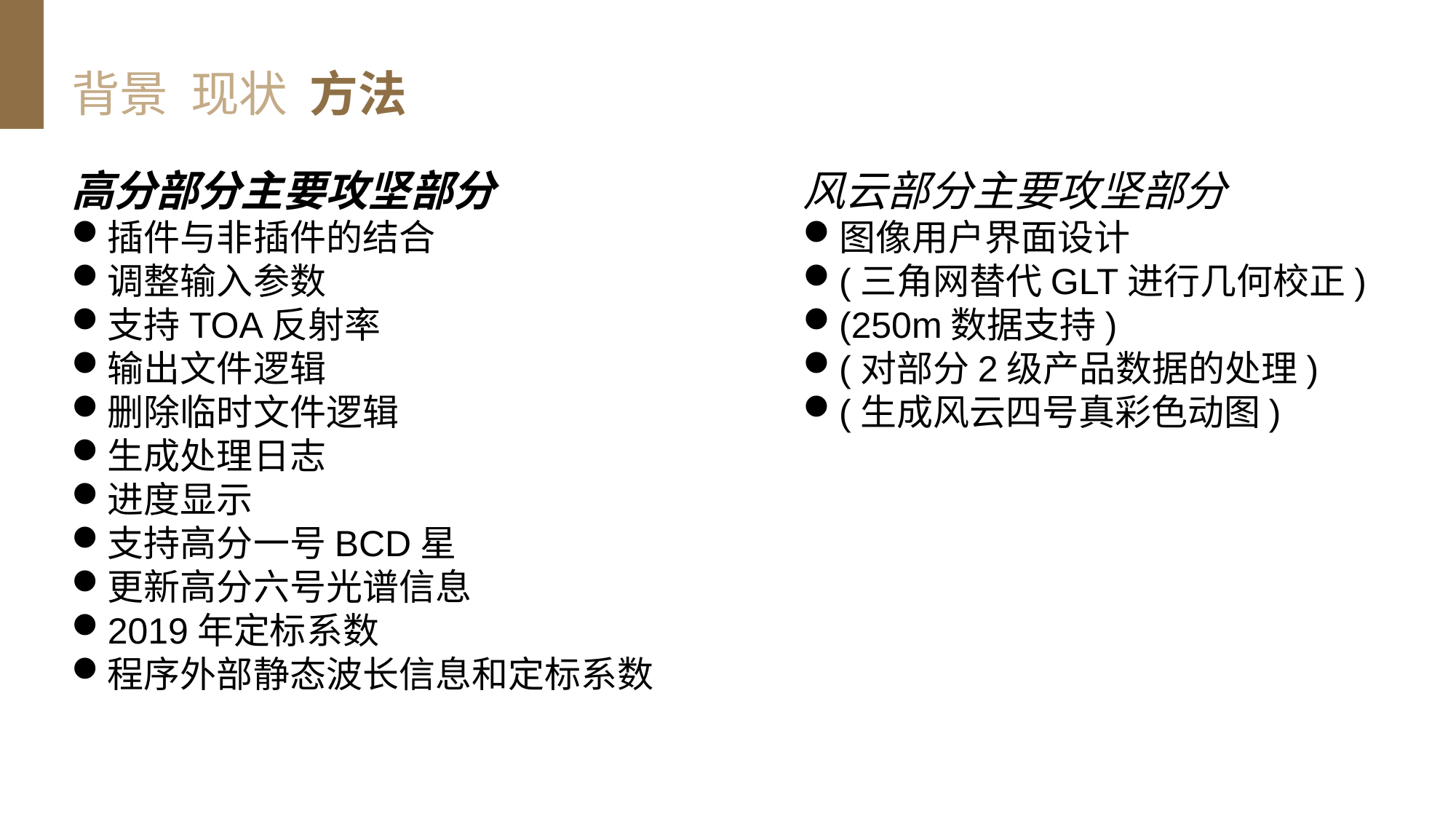

背景  现状  方法
高分部分主要攻坚部分
插件与非插件的结合
调整输入参数
支持TOA反射率
输出文件逻辑
删除临时文件逻辑
生成处理日志
进度显示
支持高分一号BCD星
更新高分六号光谱信息
2019年定标系数
程序外部静态波长信息和定标系数
风云部分主要攻坚部分
图像用户界面设计
(三角网替代GLT进行几何校正)
(250m数据支持)
(对部分2级产品数据的处理)
(生成风云四号真彩色动图)